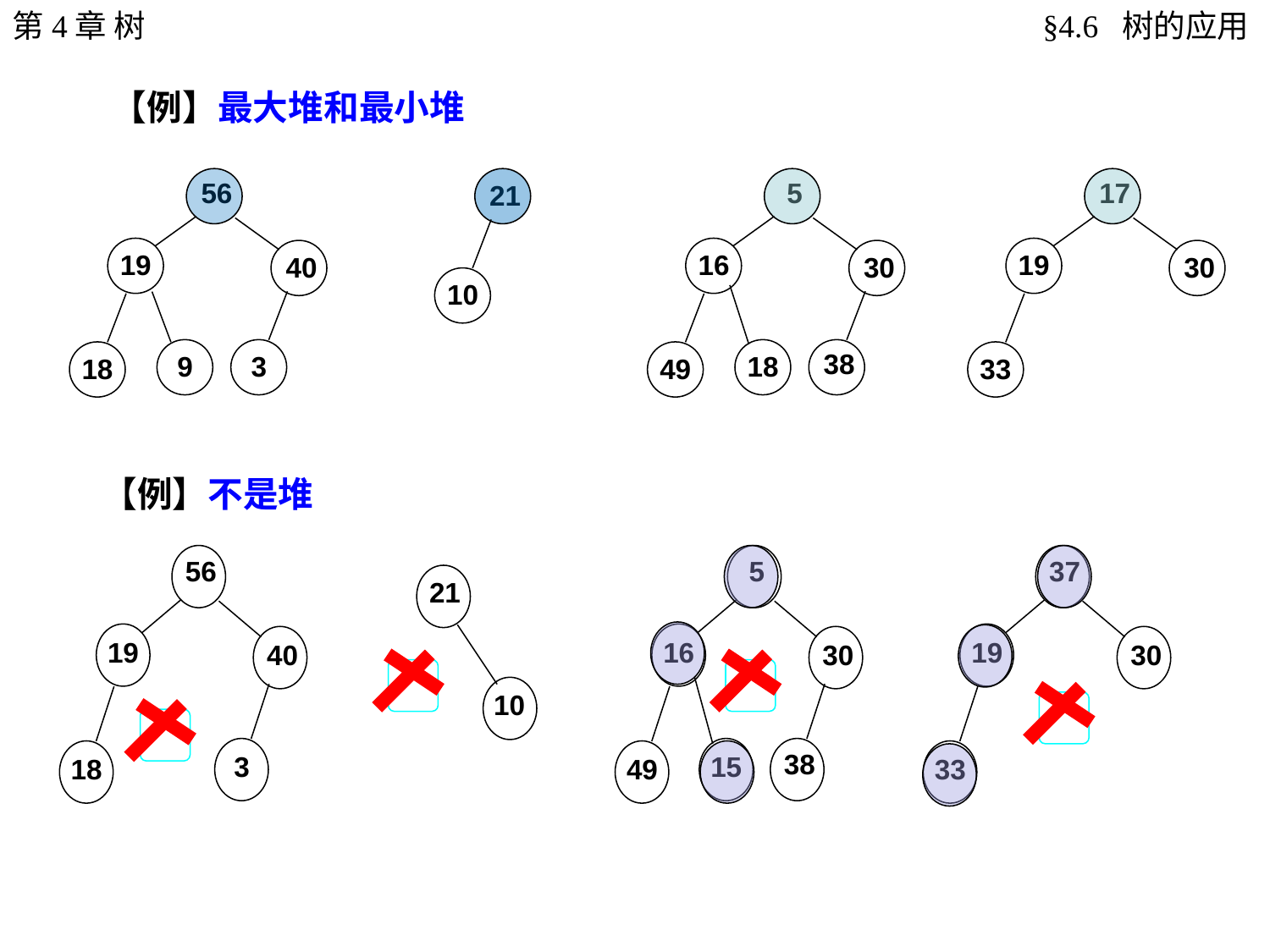

第4章 树
§4.6  树的应用
【例】最大堆和最小堆

56
5
17
21

19
16
19
40
30
30

10

38
9
3
18
18
49
33
【例】不是堆

56

19
40

3
18

5

16
30

38
49

15

37

19
30

33

21

10